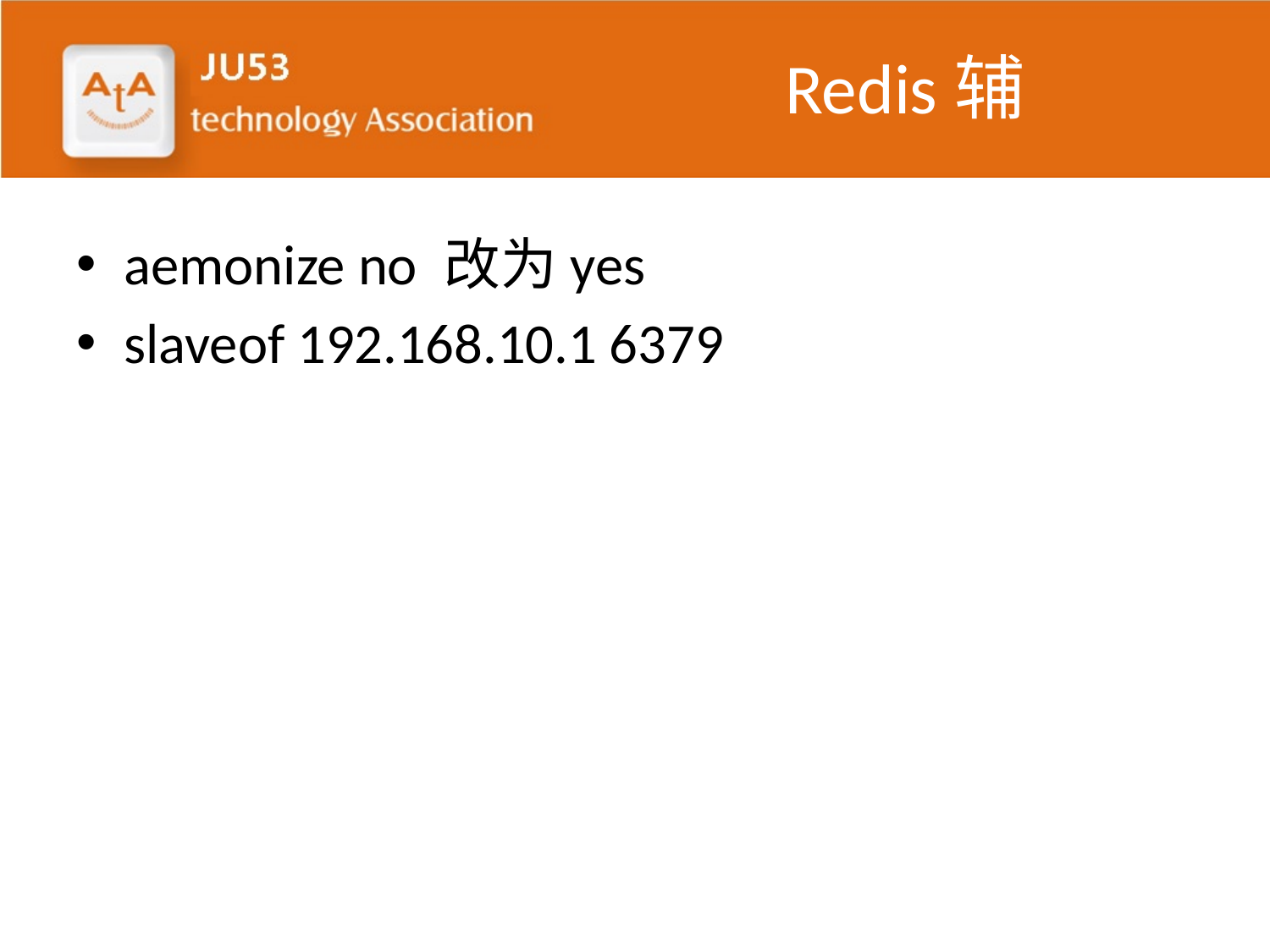

# Redis辅
aemonize no 改为yes
slaveof 192.168.10.1 6379